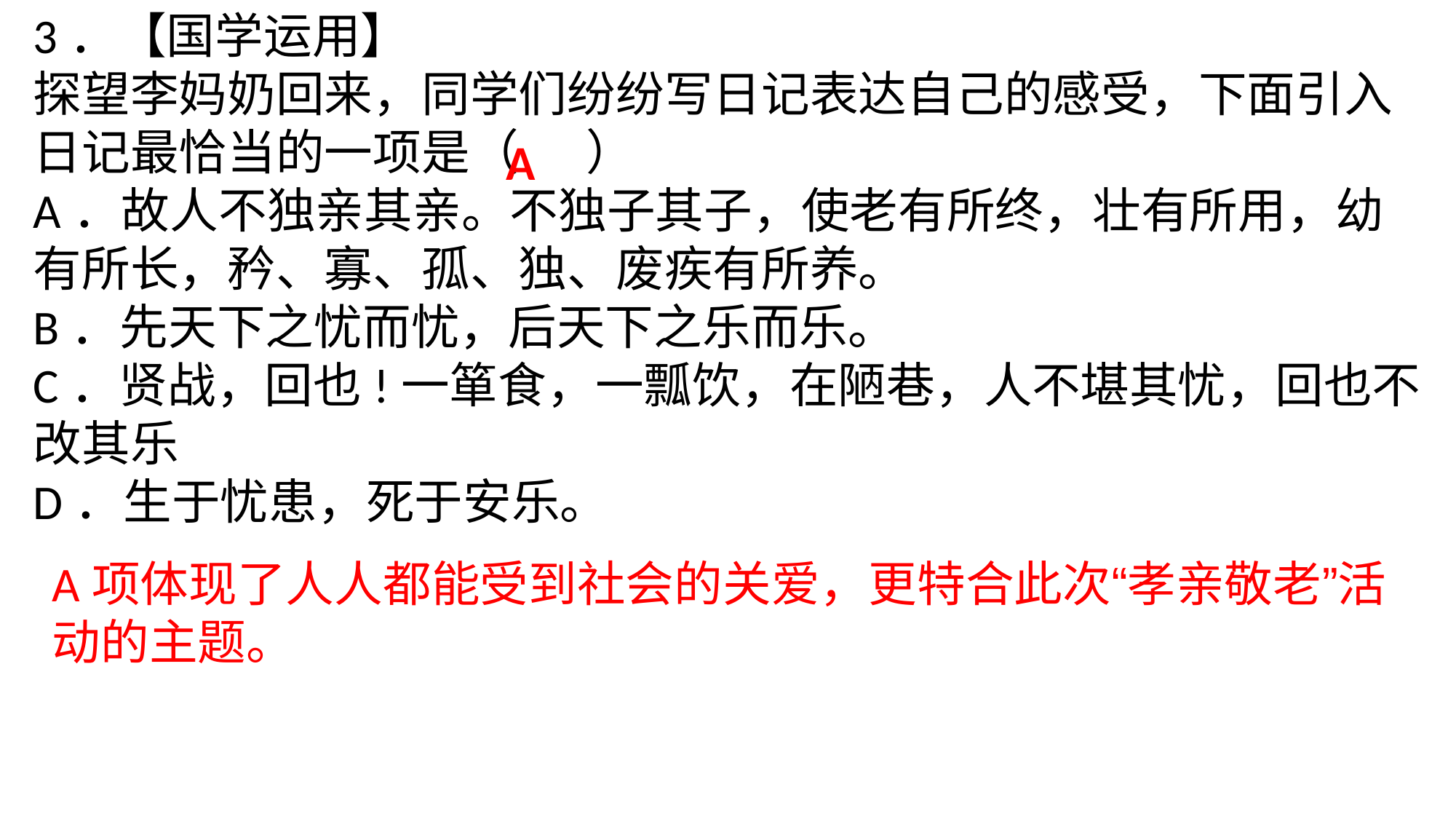

3．【国学运用】
探望李妈奶回来，同学们纷纷写日记表达自己的感受，下面引入日记最恰当的一项是（     ）
A．故人不独亲其亲。不独子其子，使老有所终，壮有所用，幼有所长，矜、寡、孤、独、废疾有所养。
B．先天下之忧而忧，后天下之乐而乐。
C．贤战，回也!一箪食，一瓢饮，在陋巷，人不堪其忧，回也不改其乐
D．生于忧患，死于安乐。
A
A项体现了人人都能受到社会的关爱，更特合此次“孝亲敬老”活动的主题。